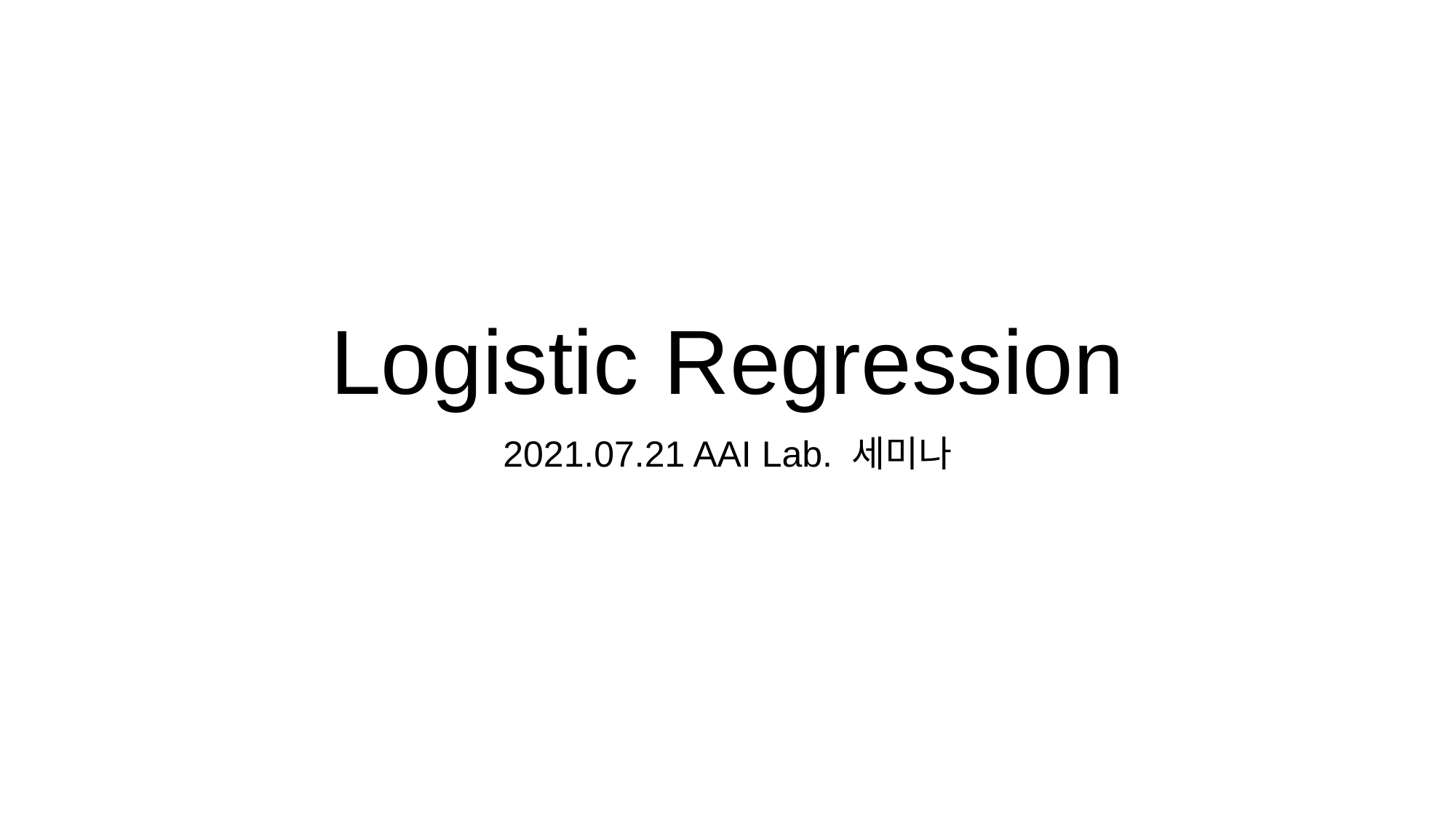

# Logistic Regression
2021.07.21 AAI Lab. 세미나